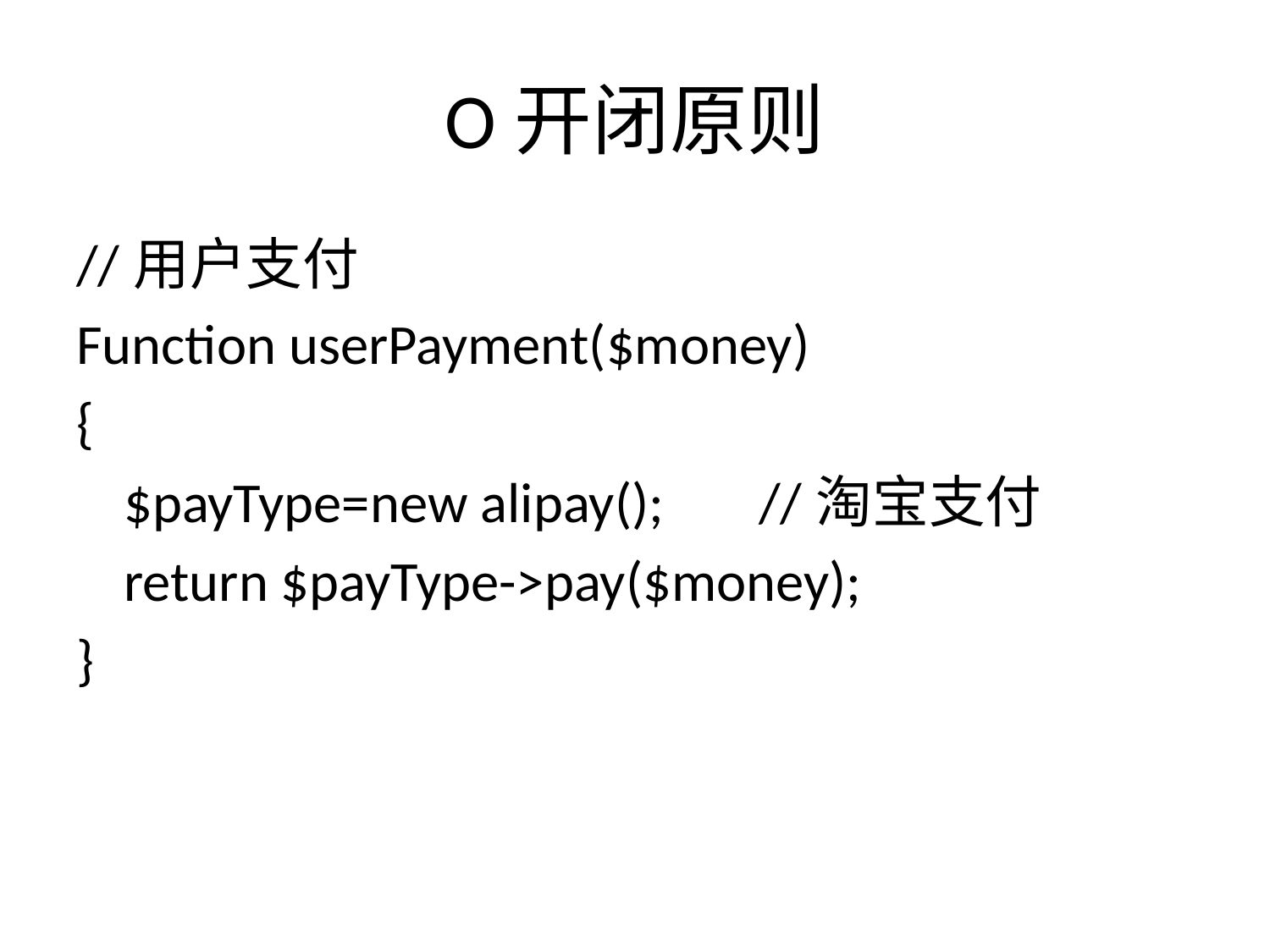

# O开闭原则
//用户支付
Function userPayment($money)
{
	$payType=new alipay();	//淘宝支付
	return $payType->pay($money);
}